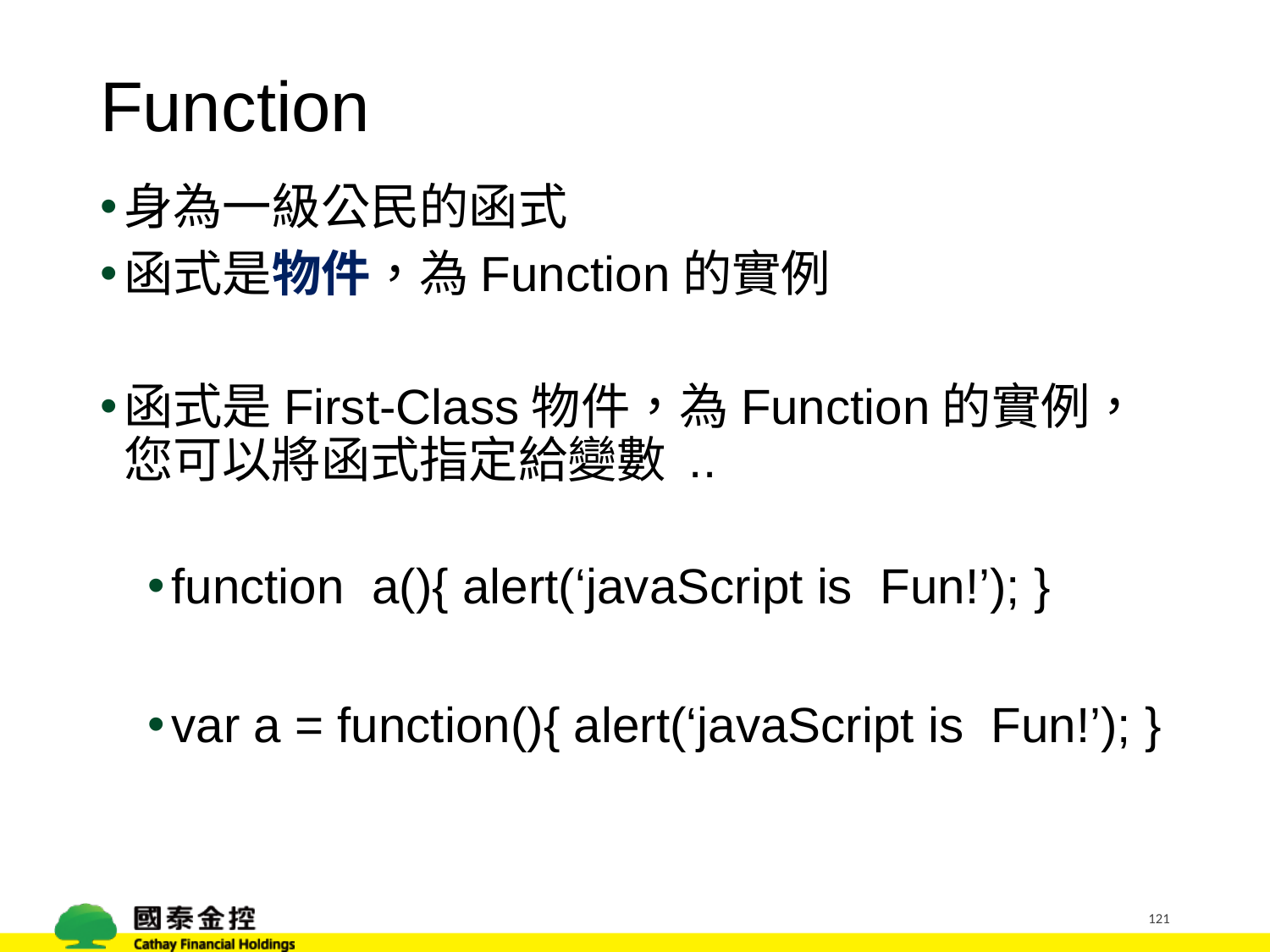

# Function
身為一級公民的函式
函式是物件，為Function的實例

函式是First-Class物件，為Function的實例，您可以將函式指定給變數 ..

function  a(){ alert(‘javaScript is  Fun!’); }

var a = function(){ alert(‘javaScript is  Fun!’); }